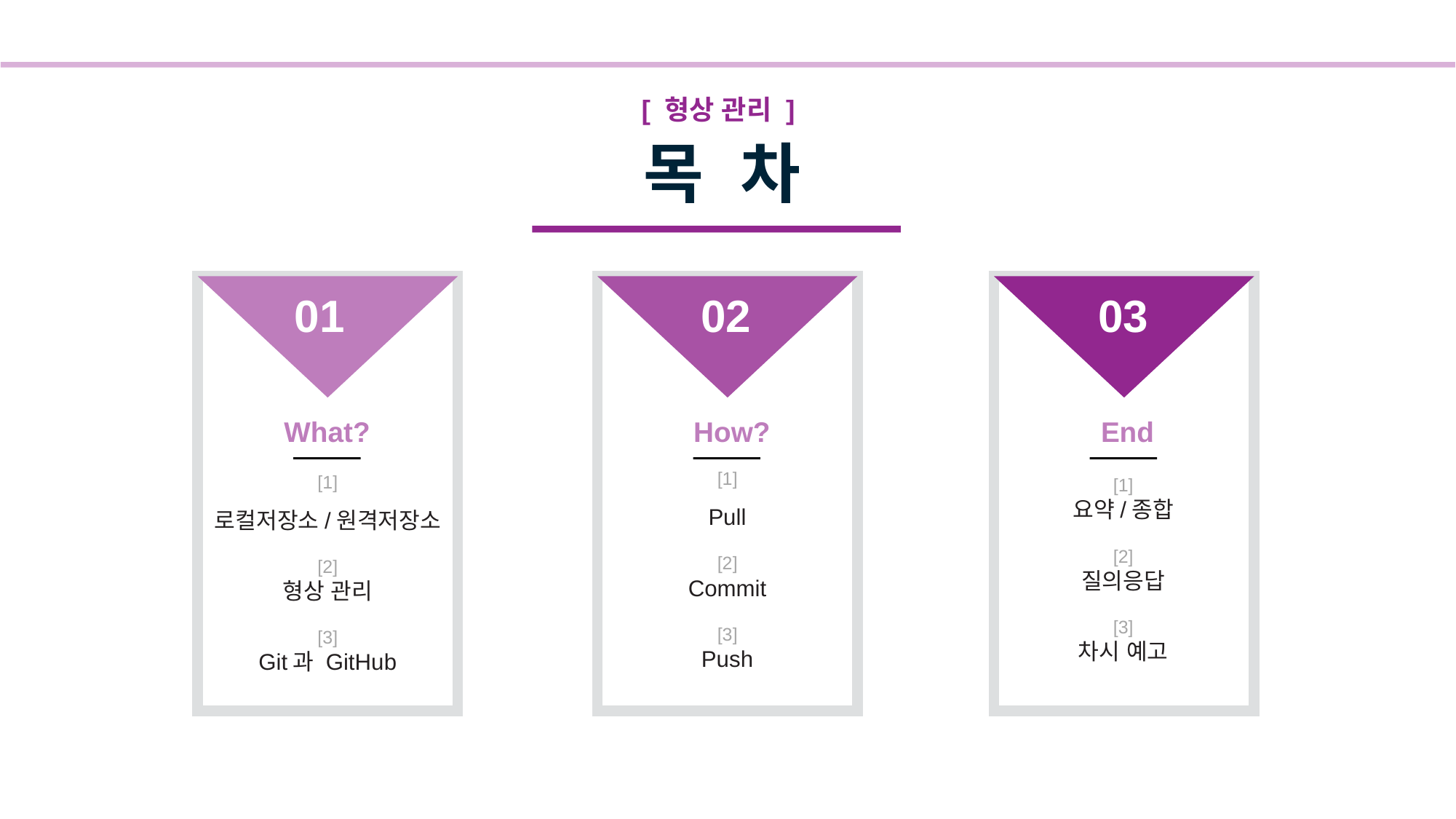

[ 형상 관리 ]
목  차

01
02
03
What?
How?
End

[1]
Pull

[2]
Commit

[3]
Push
[1]
로컬저장소/원격저장소

[2]
형상 관리

[3]
Git과 GitHub
[1]
요약/종합

[2]
질의응답

[3]
차시 예고